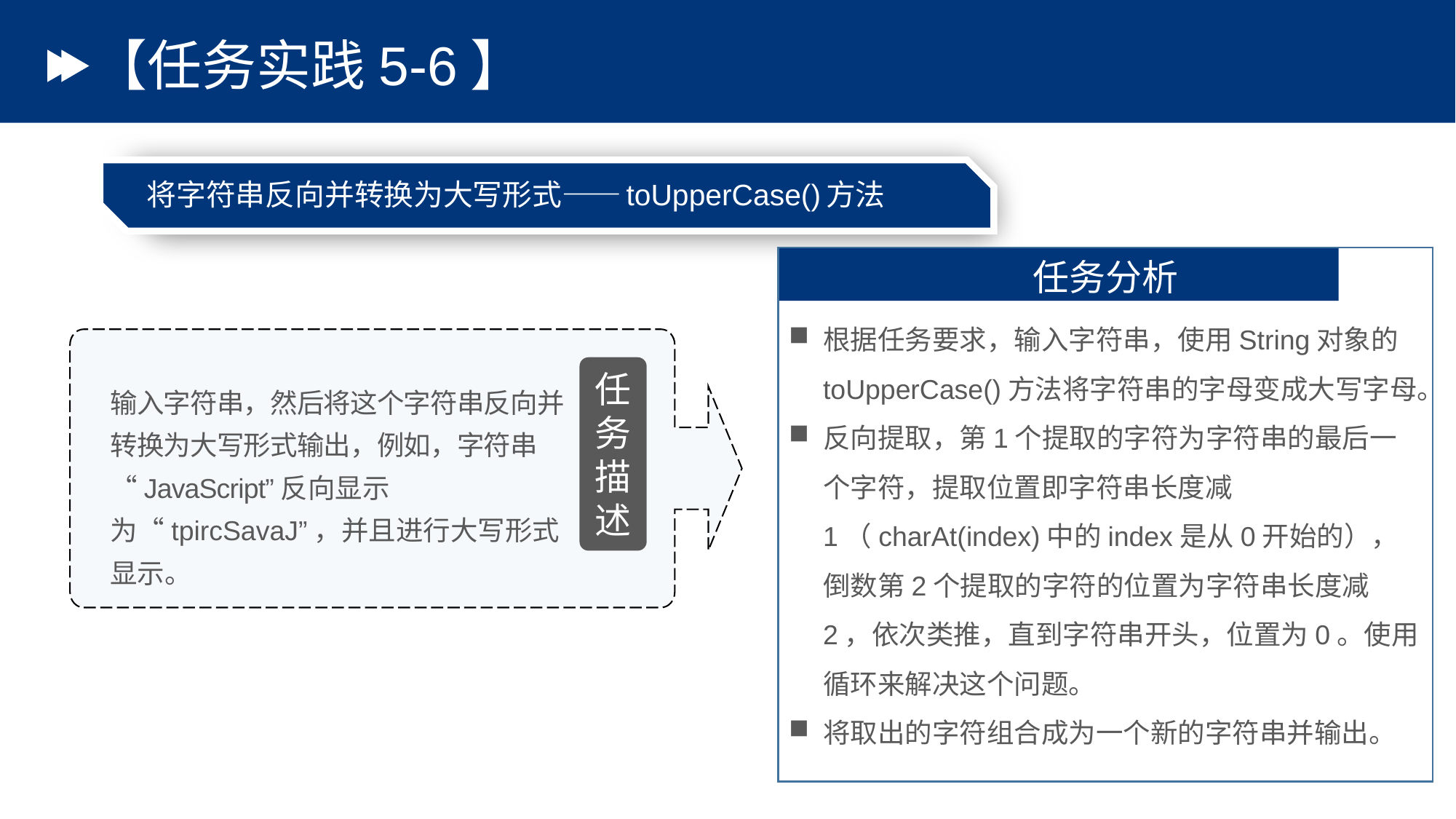

# 【任务实践5-6】
将字符串反向并转换为大写形式——toUpperCase()方法

任务分析
根据任务要求，输入字符串，使用String对象的toUpperCase()方法将字符串的字母变成大写字母。
反向提取，第1个提取的字符为字符串的最后一个字符，提取位置即字符串长度减1（charAt(index)中的index是从0开始的），倒数第2个提取的字符的位置为字符串长度减2，依次类推，直到字符串开头，位置为0。使用循环来解决这个问题。
将取出的字符组合成为一个新的字符串并输出。

任务描述
输入字符串，然后将这个字符串反向并转换为大写形式输出，例如，字符串“JavaScript”反向显示为“tpircSavaJ”，并且进行大写形式显示。